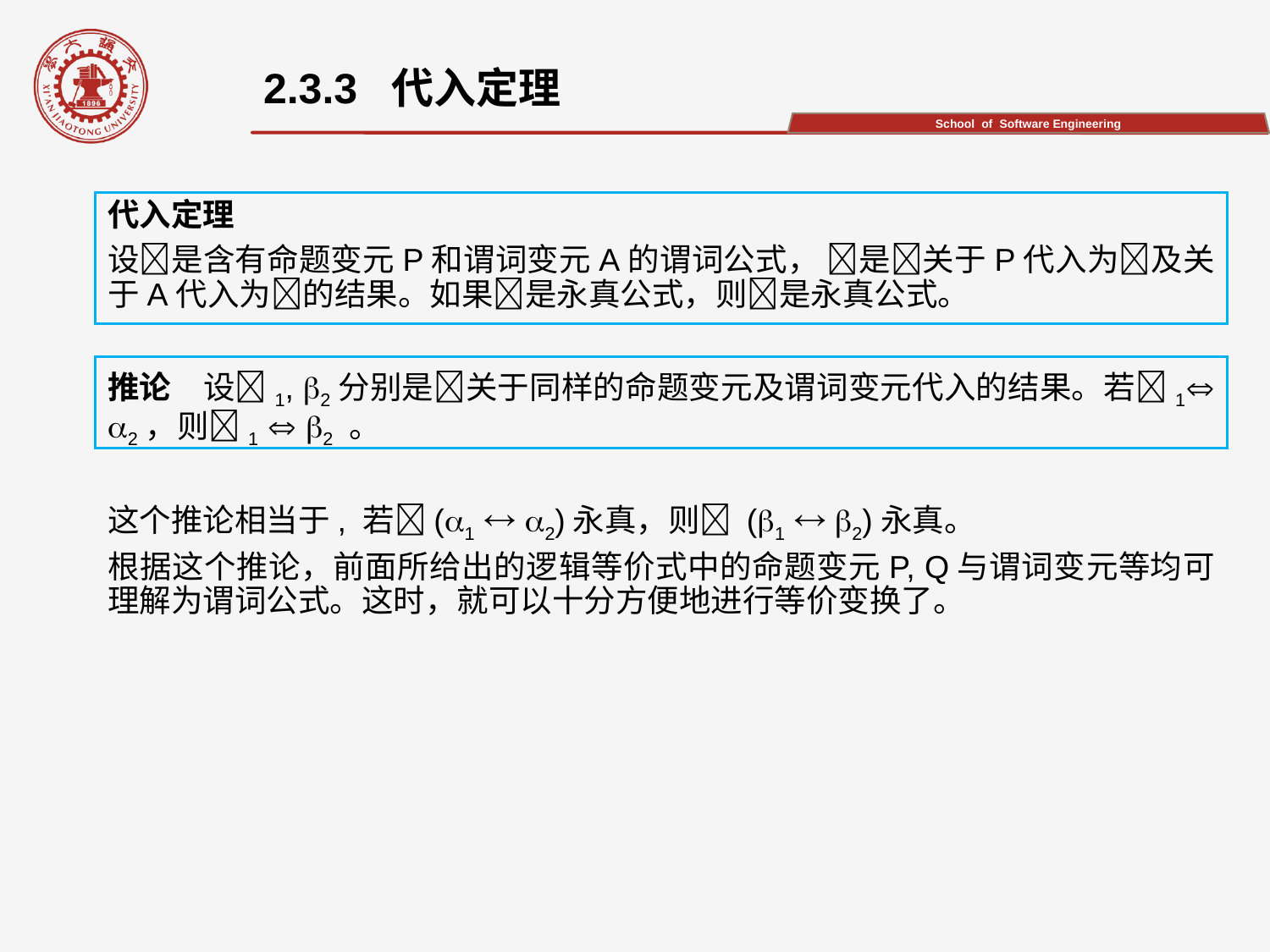

2.3.3  代入定理

代入定理
设α是含有命题变元P和谓词变元A的谓词公式， β是α关于P代入为δ及关于A代入为γ的结果。如果α是永真公式，则β是永真公式。

推论　设β1, β2分别是α关于同样的命题变元及谓词变元代入的结果。若α1⇔ α2，则β1 ⇔ β2 。

这个推论相当于, 若Δ(α1 ↔ α2)永真，则Δ (β1 ↔ β2)永真。
根据这个推论，前面所给出的逻辑等价式中的命题变元P, Q与谓词变元等均可理解为谓词公式。这时，就可以十分方便地进行等价变换了。